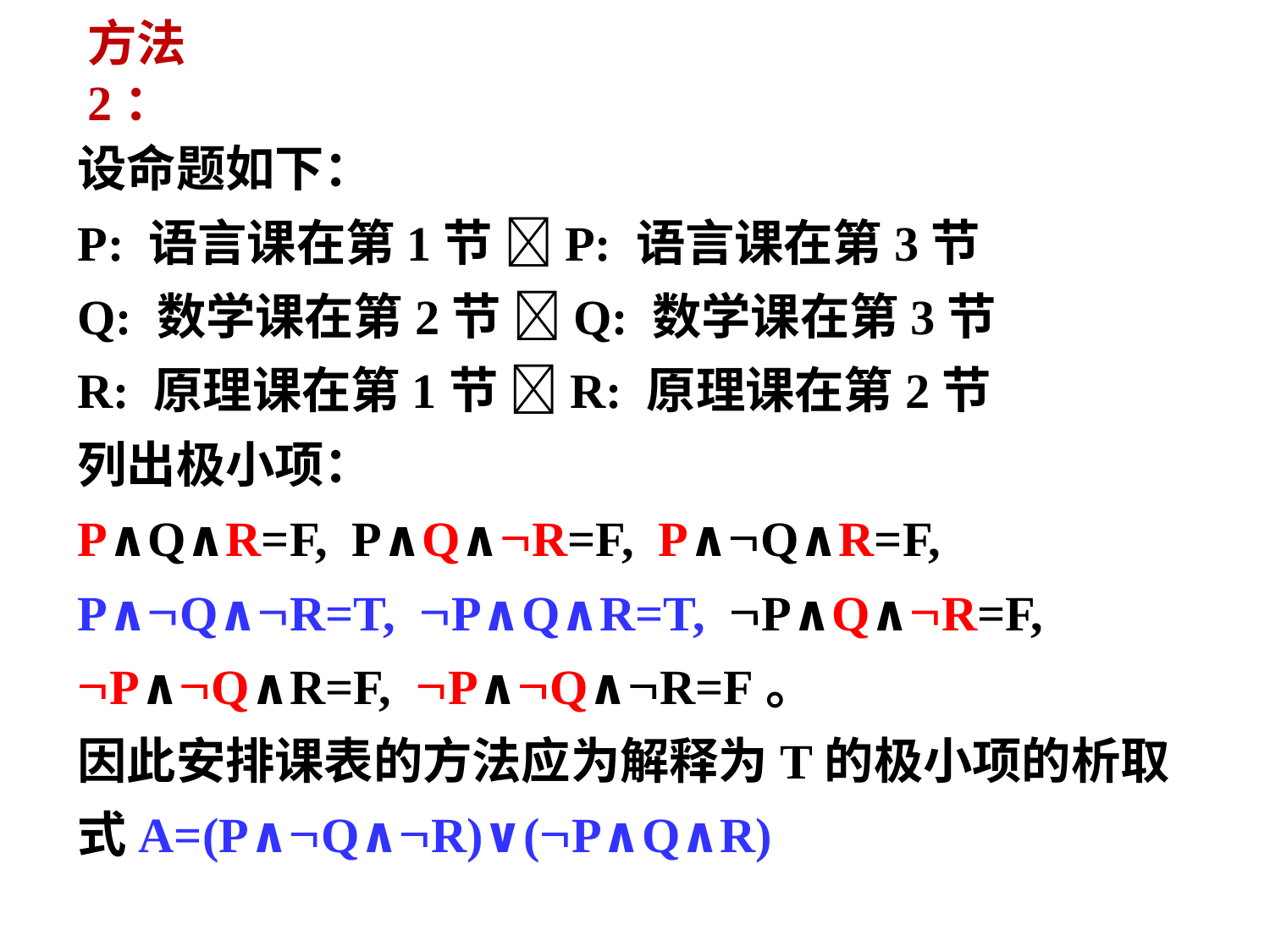

# 方法2：
设命题如下：
P: 语言课在第1节 ¬P: 语言课在第3节
Q: 数学课在第2节 ¬Q: 数学课在第3节
R: 原理课在第1节 ¬R: 原理课在第2节
列出极小项：
P∧Q∧R=F,  P∧Q∧¬R=F,  P∧¬Q∧R=F,
P∧¬Q∧¬R=T,  ¬P∧Q∧R=T,  ¬P∧Q∧¬R=F, ¬P∧¬Q∧R=F,  ¬P∧¬Q∧¬R=F。
因此安排课表的方法应为解释为T的极小项的析取式A=(P∧¬Q∧¬R)∨(¬P∧Q∧R)